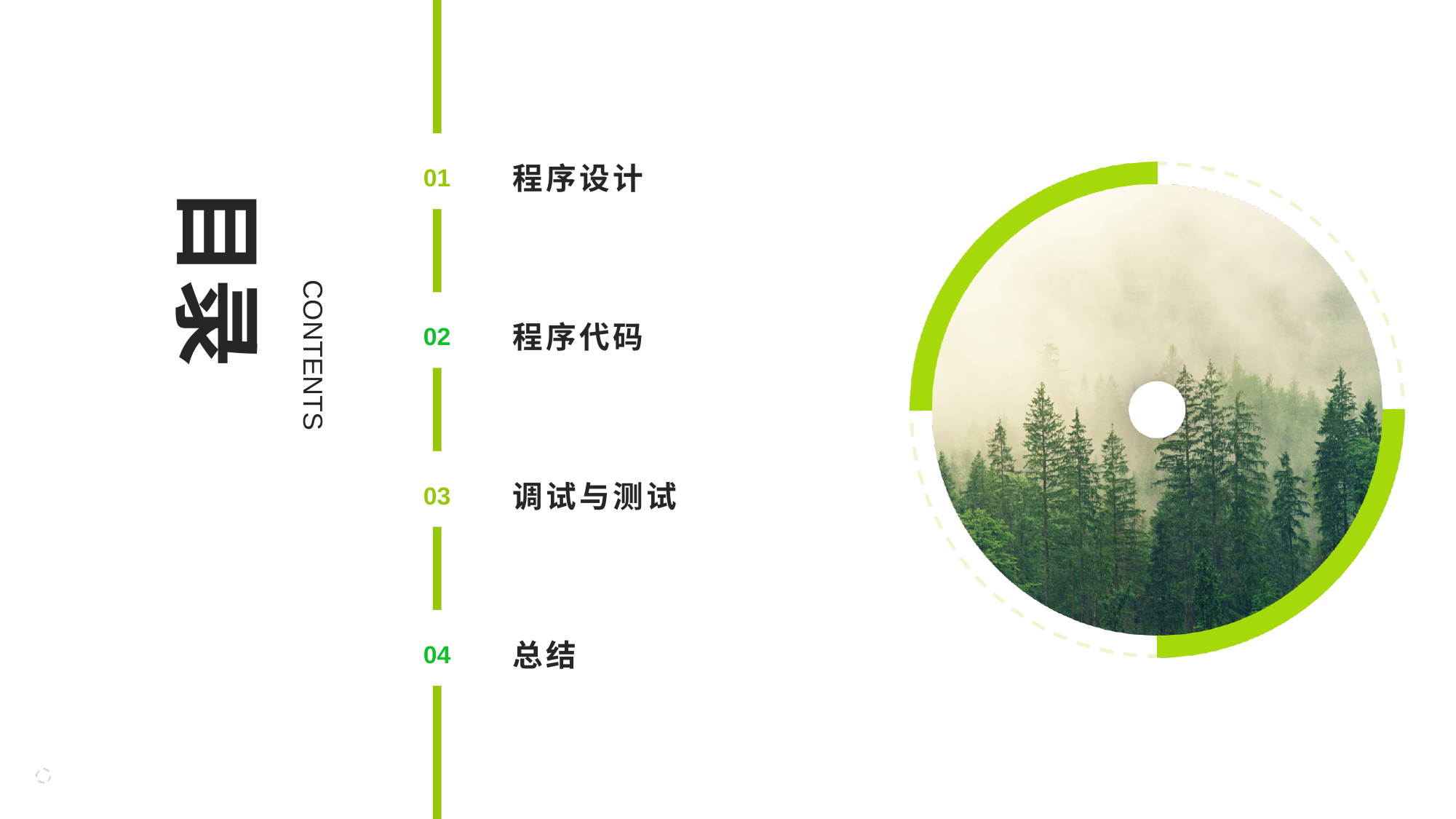

目录
CONTENTS
程序设计
01
程序代码
02
调试与测试
03
总结
04